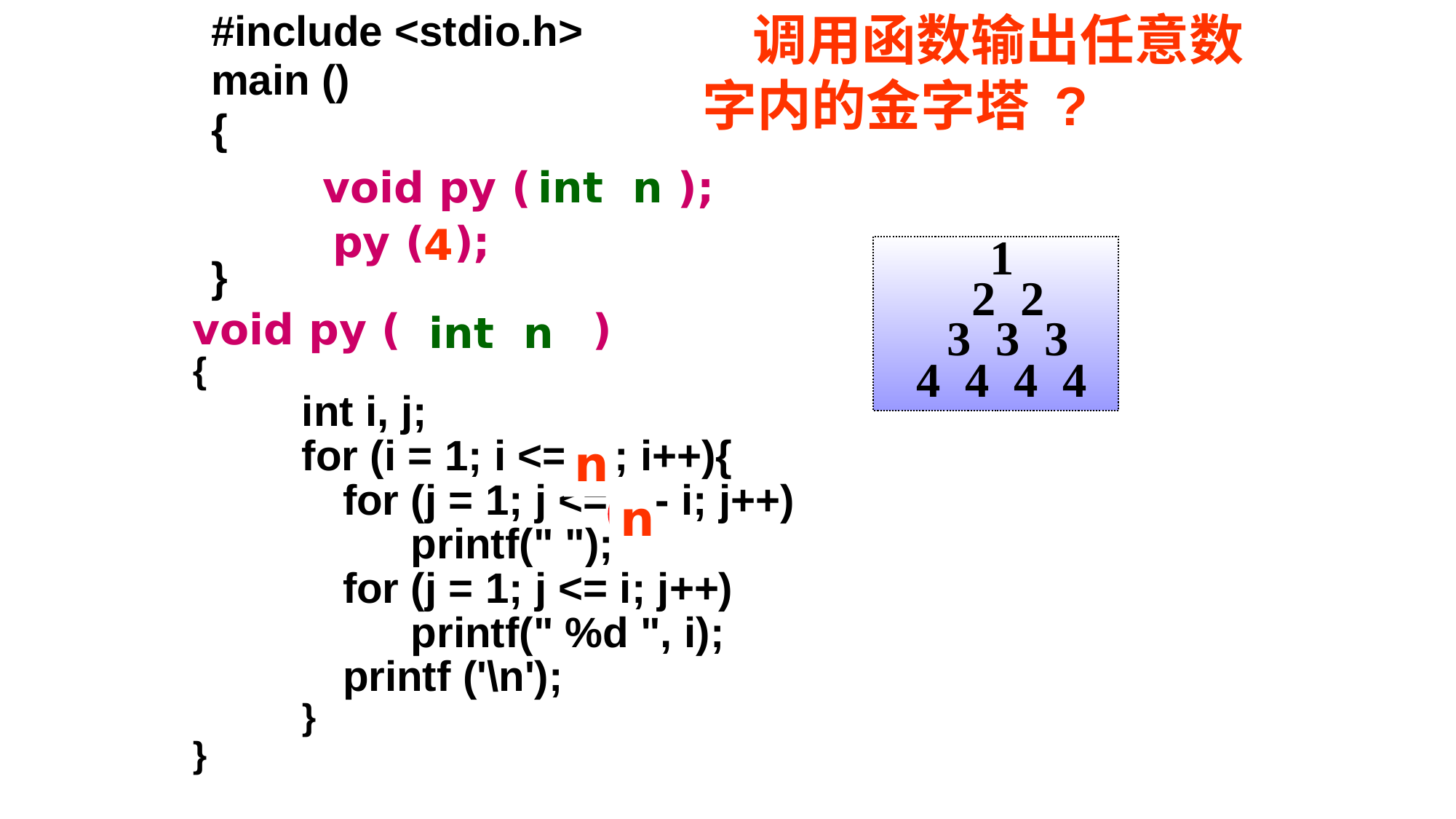

调用函数输出任意数字内的金字塔 ?
#include <stdio.h>
main ()
{

}
void py (          );
int  n
py (  );
4
 1
  2  2
  3  3  3
 4  4  4  4
int  n
void py (             )
{
	int i, j;
	for (i = 1; i <= 5 ; i++){
	    for (j = 1; j <= 5 - i; j++)
		printf(" ");
	    for (j = 1; j <= i; j++)
		printf(" %d ", i);
	    printf ('\n');
	}
}
n

n